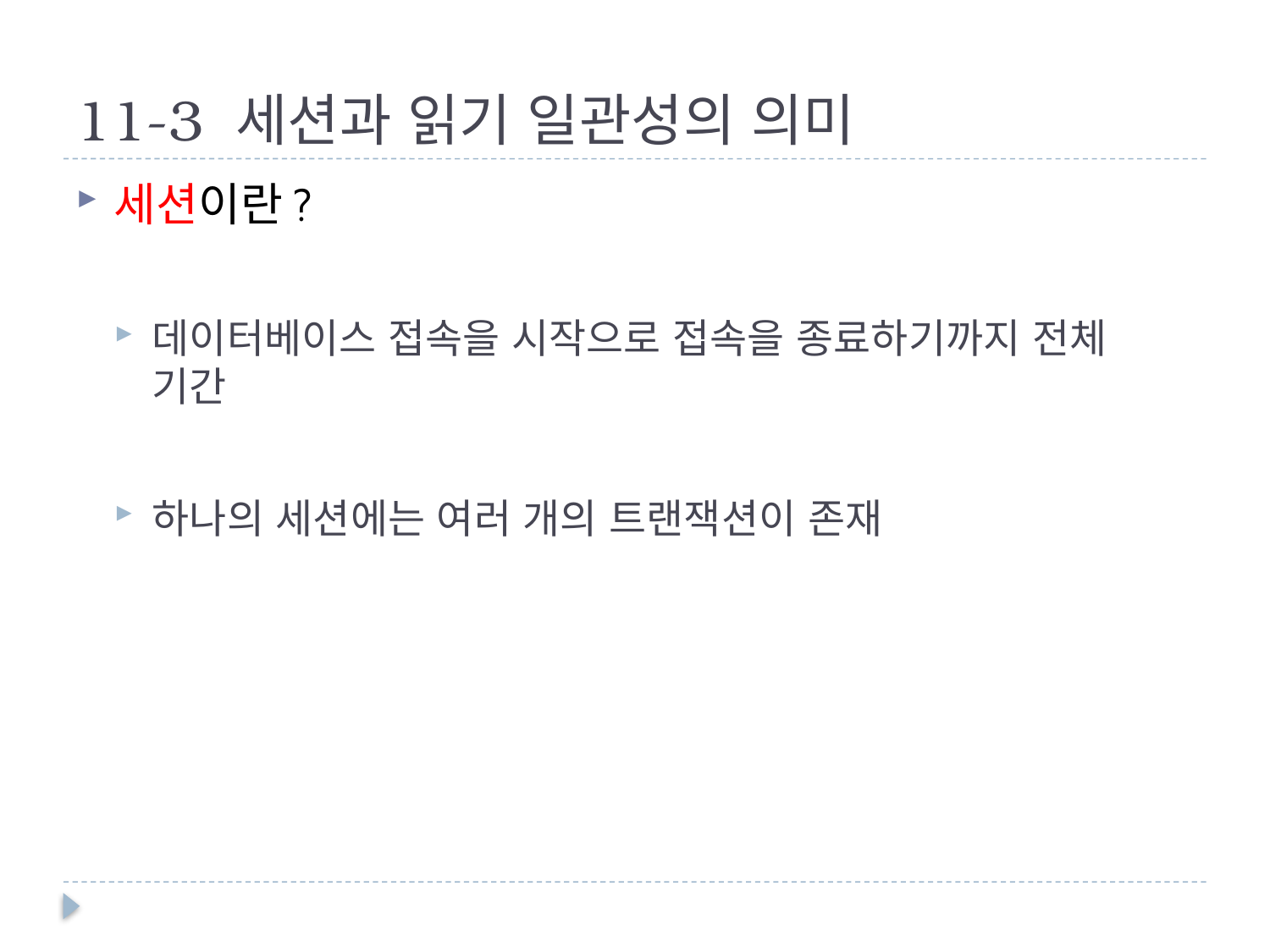

# 11-3 세션과 읽기 일관성의 의미
세션이란?

데이터베이스 접속을 시작으로 접속을 종료하기까지 전체 기간

하나의 세션에는 여러 개의 트랜잭션이 존재